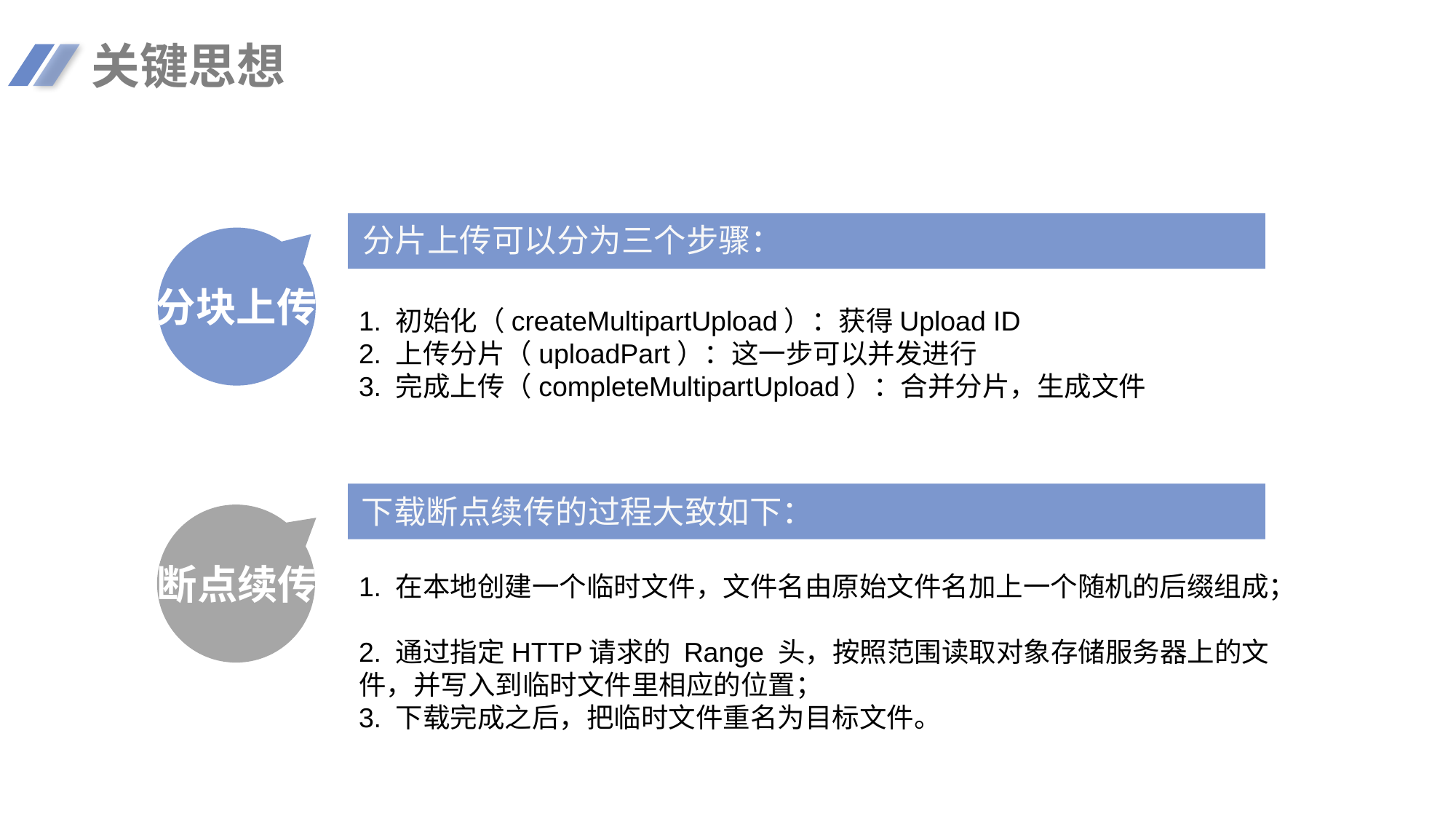

关键思想

分片上传可以分为三个步骤：
分块上传
1. 初始化（createMultipartUpload）：获得Upload ID
2. 上传分片（uploadPart）：这一步可以并发进行
3. 完成上传（completeMultipartUpload）：合并分片，生成文件

下载断点续传的过程大致如下：

断点续传
1. 在本地创建一个临时文件，文件名由原始文件名加上一个随机的后缀组成；
2. 通过指定HTTP请求的 Range 头，按照范围读取对象存储服务器上的文件，并写入到临时文件里相应的位置；
3. 下载完成之后，把临时文件重名为目标文件。